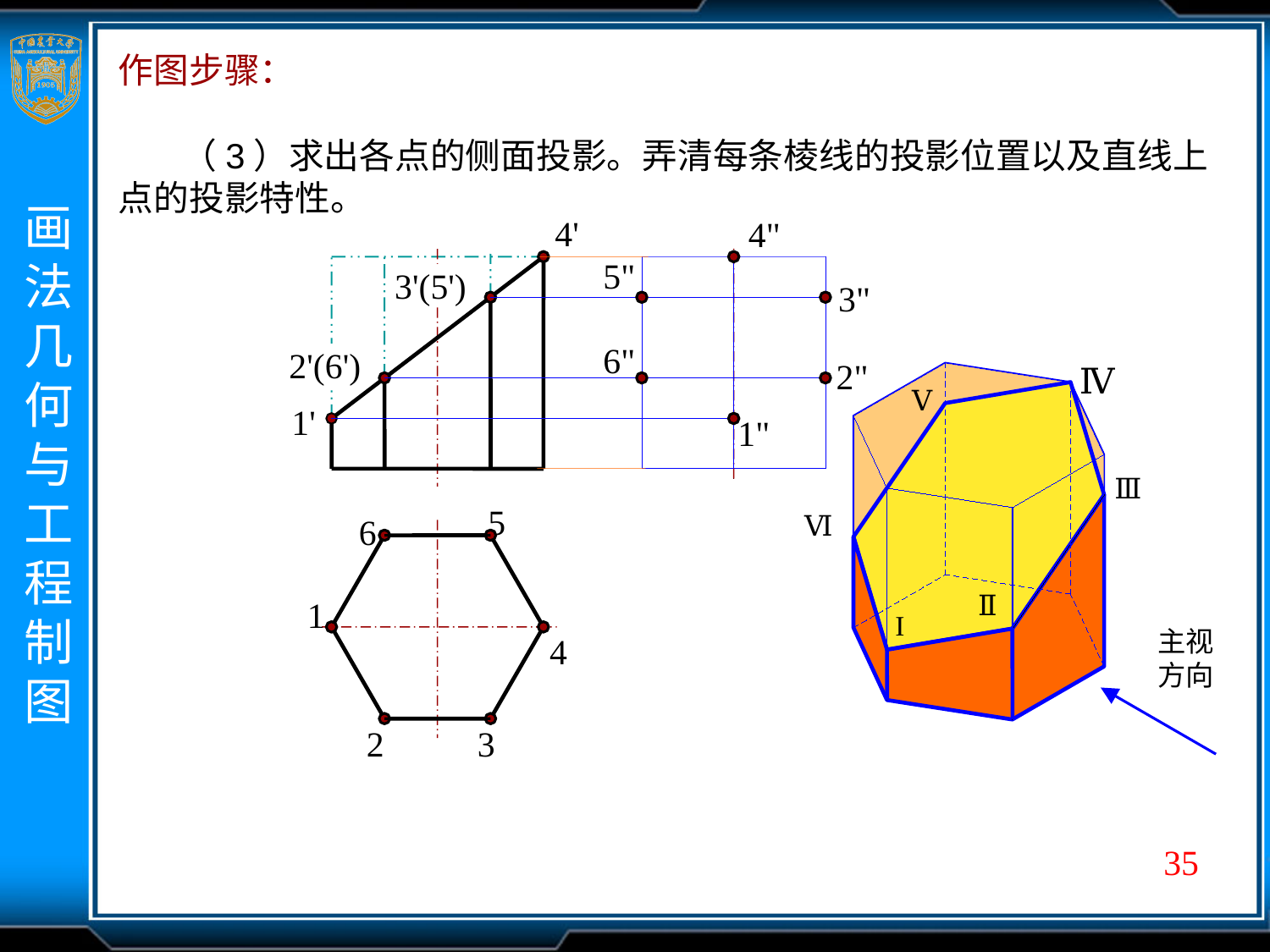

作图步骤：

       （3）求出各点的侧面投影。弄清每条棱线的投影位置以及直线上点的投影特性。
4'
4"

5"

3'(5')
3"

6"
2'(6')
2"
Ⅳ

Ⅴ

Ⅲ

Ⅵ

Ⅱ

I
主视
方向

1'
1"

5
6

1

4

2
3
35